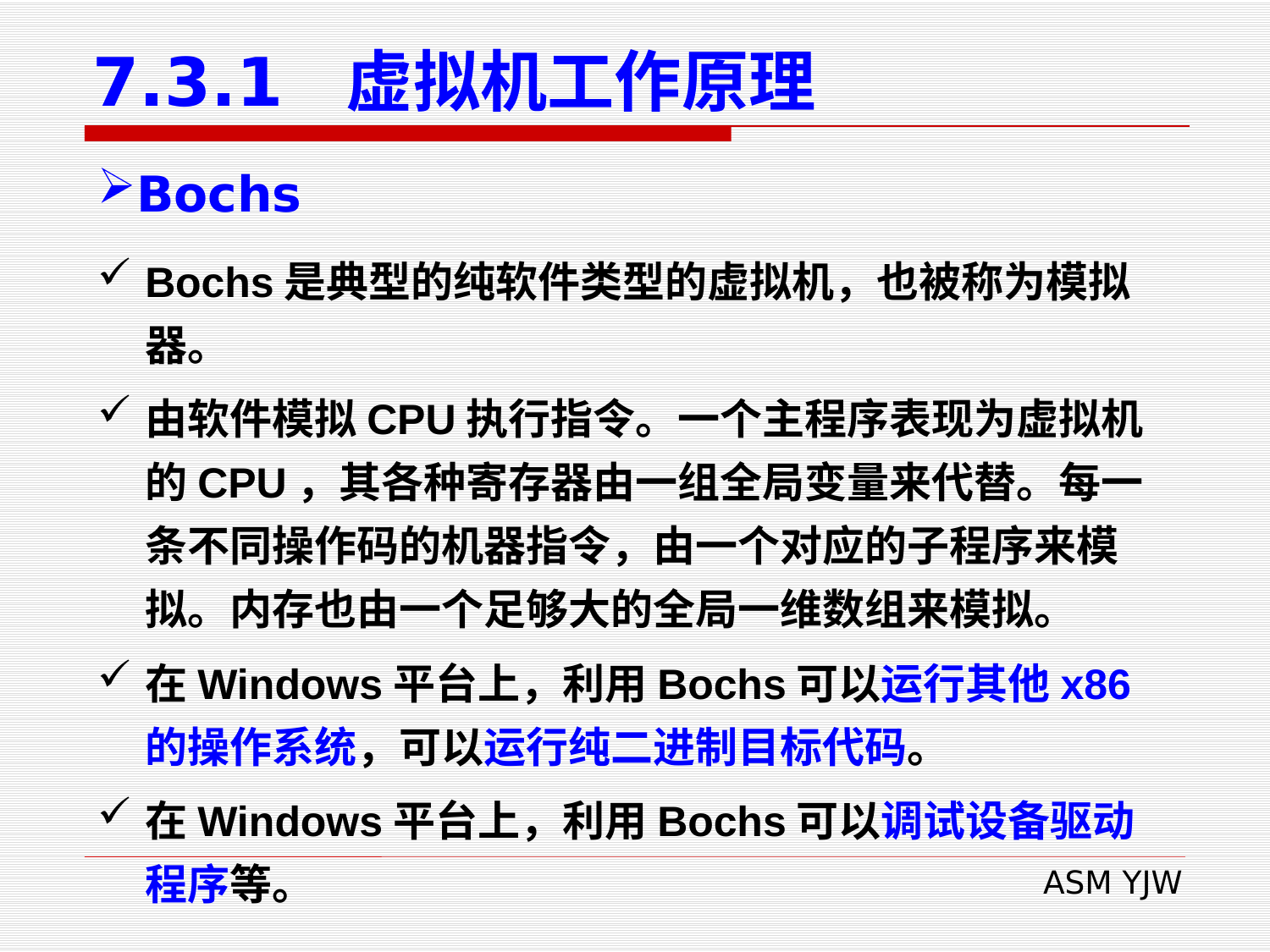

# 7.3.1  虚拟机工作原理
Bochs
Bochs是典型的纯软件类型的虚拟机，也被称为模拟器。
由软件模拟CPU执行指令。一个主程序表现为虚拟机的CPU，其各种寄存器由一组全局变量来代替。每一条不同操作码的机器指令，由一个对应的子程序来模拟。内存也由一个足够大的全局一维数组来模拟。
在Windows平台上，利用Bochs可以运行其他x86的操作系统，可以运行纯二进制目标代码。
在Windows平台上，利用Bochs可以调试设备驱动程序等。